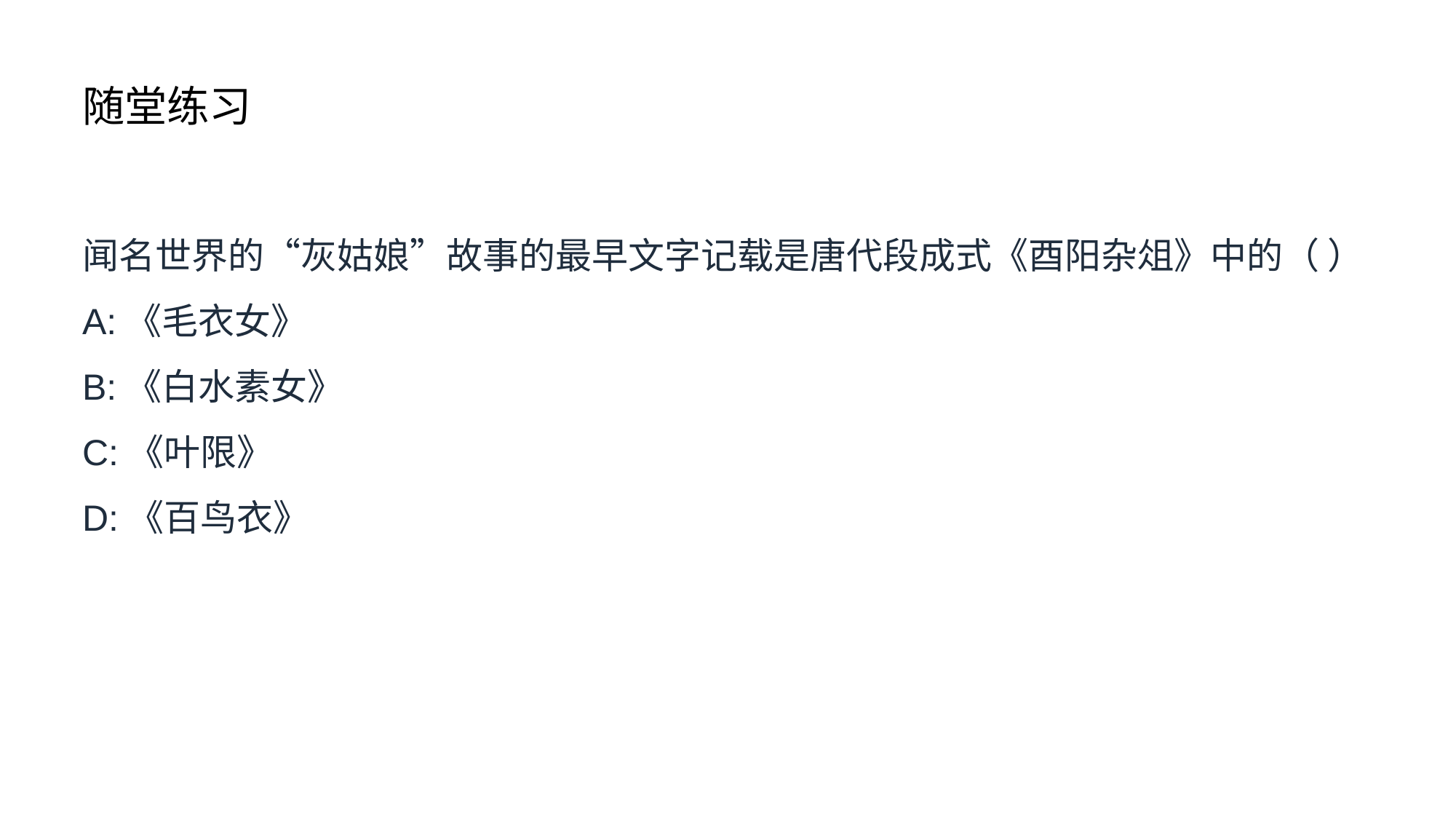

随堂练习
闻名世界的“灰姑娘”故事的最早文字记载是唐代段成式《酉阳杂俎》中的（ ）
A:《毛衣女》
B:《白水素女》
C:《叶限》
D:《百鸟衣》